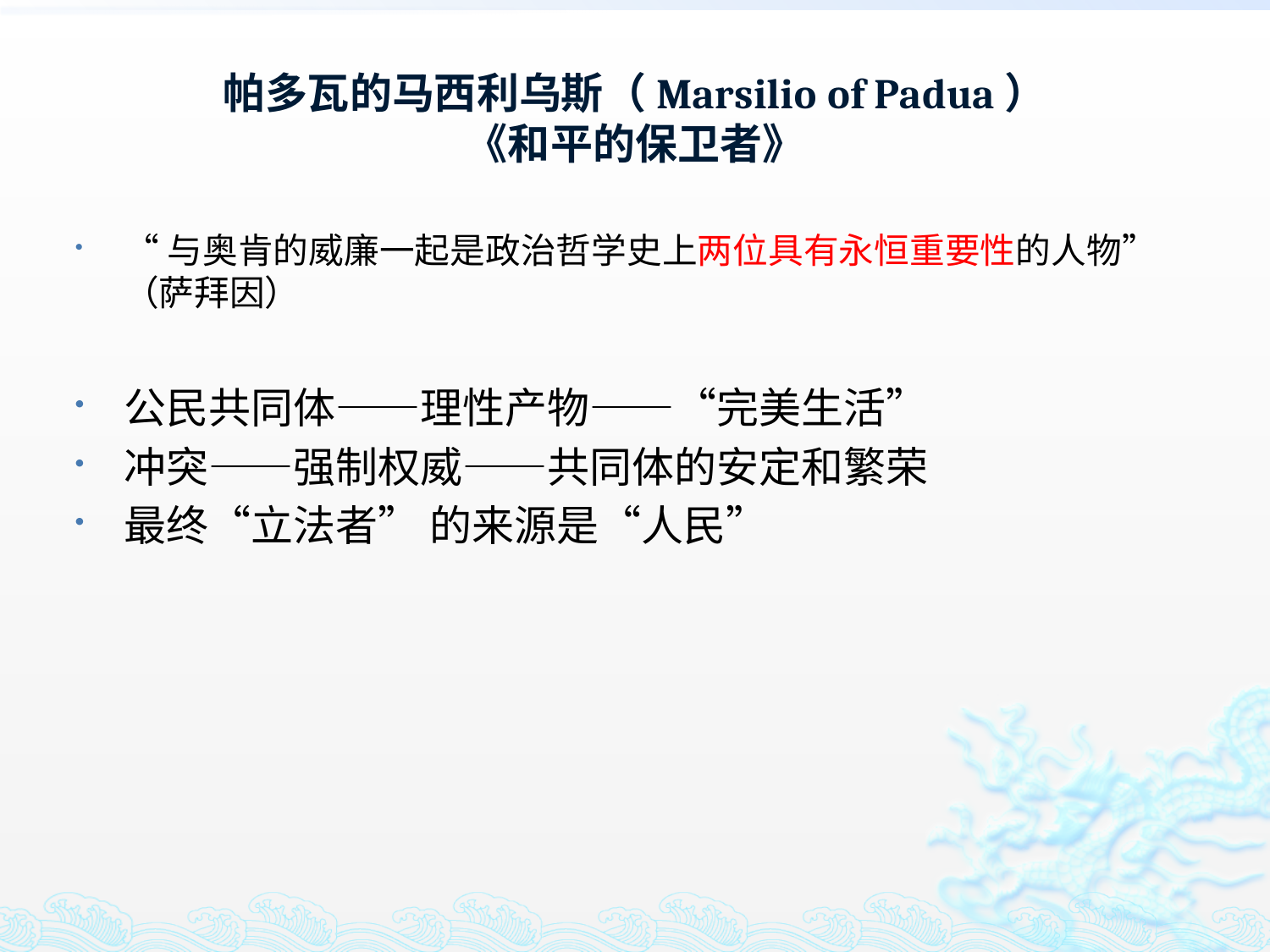

# 帕多瓦的马西利乌斯（Marsilio of Padua） 《和平的保卫者》
“与奥肯的威廉一起是政治哲学史上两位具有永恒重要性的人物”（萨拜因）

公民共同体——理性产物——“完美生活”
冲突——强制权威——共同体的安定和繁荣
最终“立法者” 的来源是“人民”